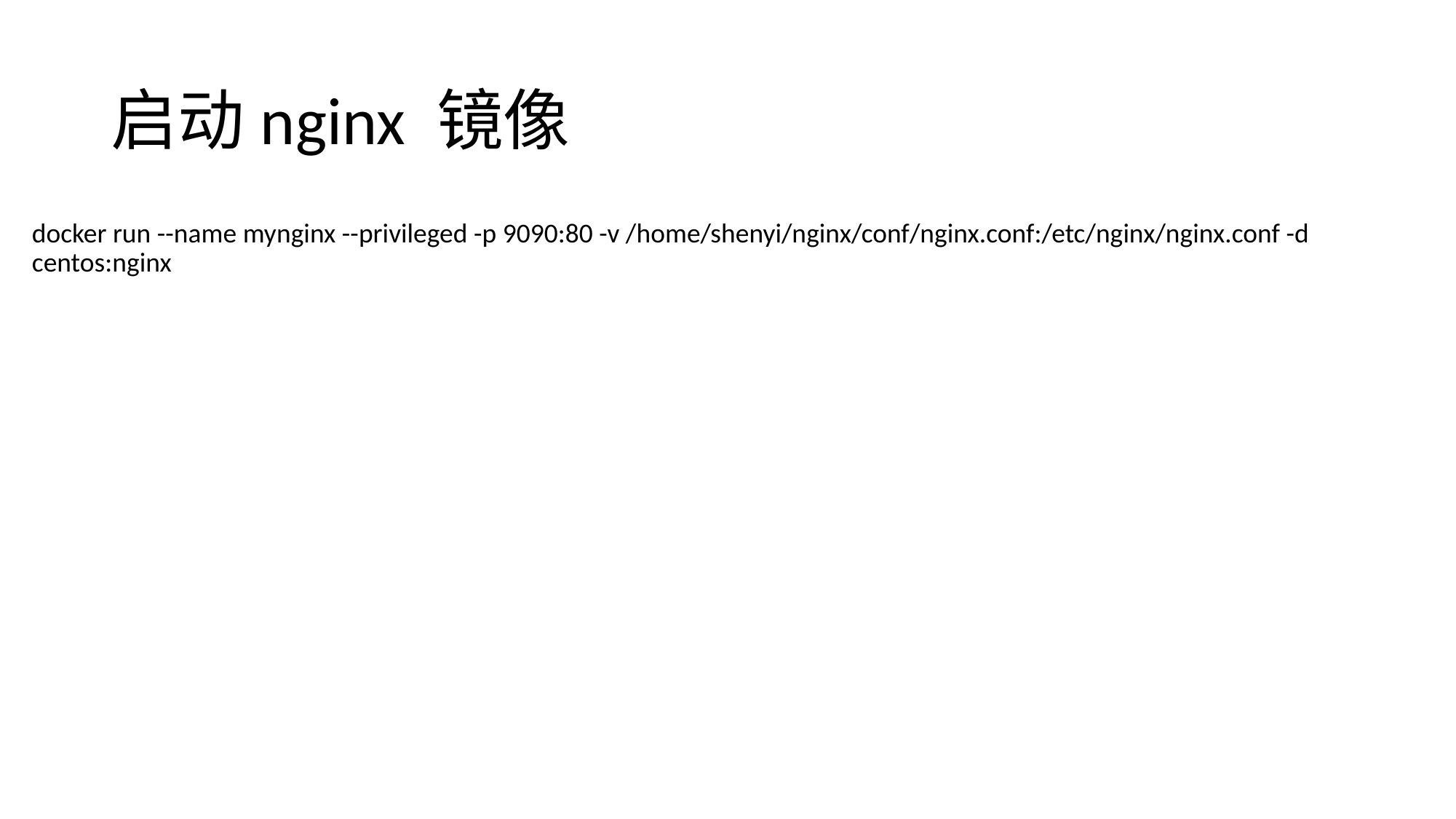

# 启动nginx 镜像
docker run --name mynginx --privileged -p 9090:80 -v /home/shenyi/nginx/conf/nginx.conf:/etc/nginx/nginx.conf -d centos:nginx